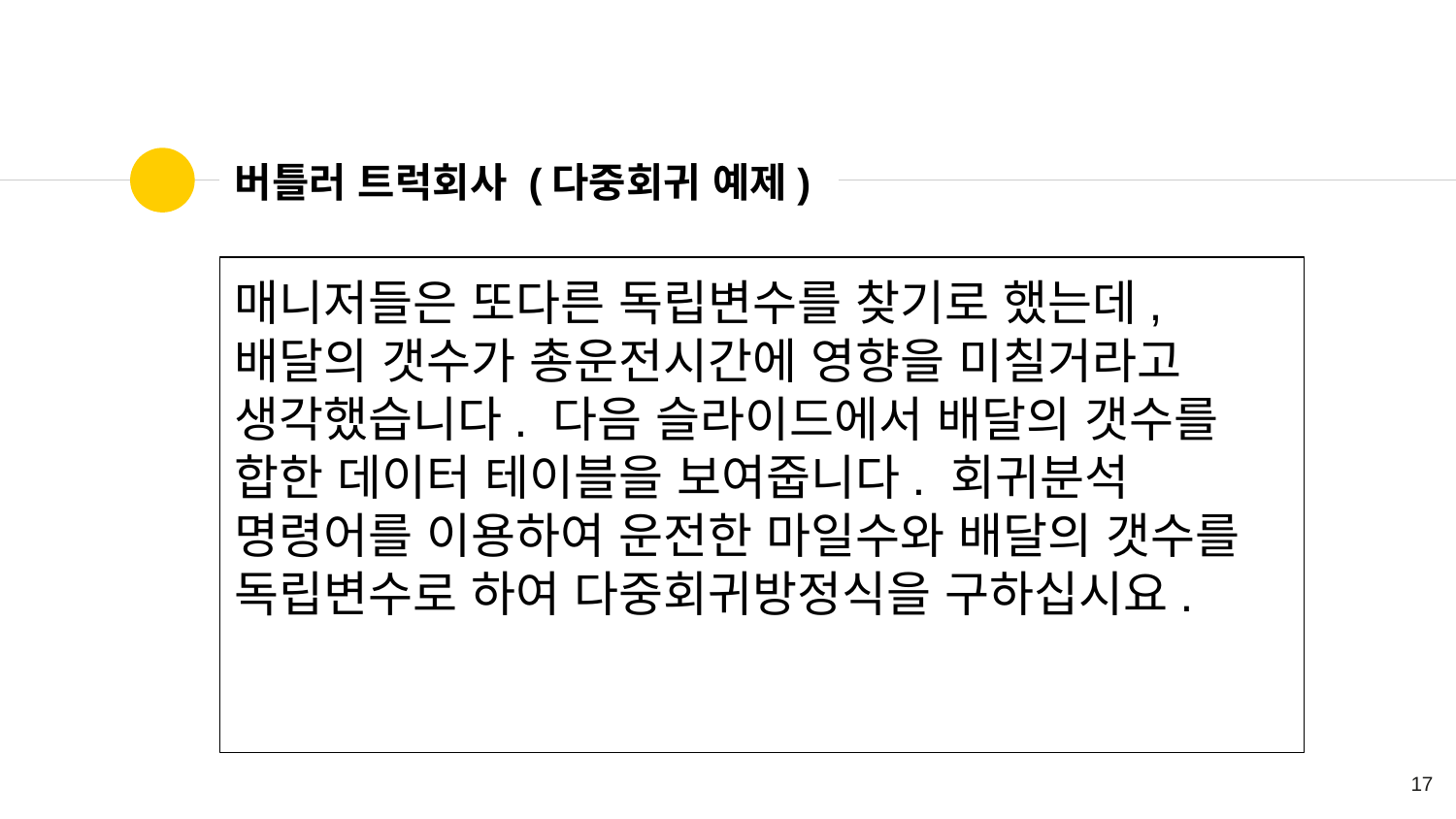

# 버틀러 트럭회사 (다중회귀 예제)
매니저들은 또다른 독립변수를 찾기로 했는데, 배달의 갯수가 총운전시간에 영향을 미칠거라고 생각했습니다. 다음 슬라이드에서 배달의 갯수를 합한 데이터 테이블을 보여줍니다. 회귀분석 명령어를 이용하여 운전한 마일수와 배달의 갯수를 독립변수로 하여 다중회귀방정식을 구하십시요.
17